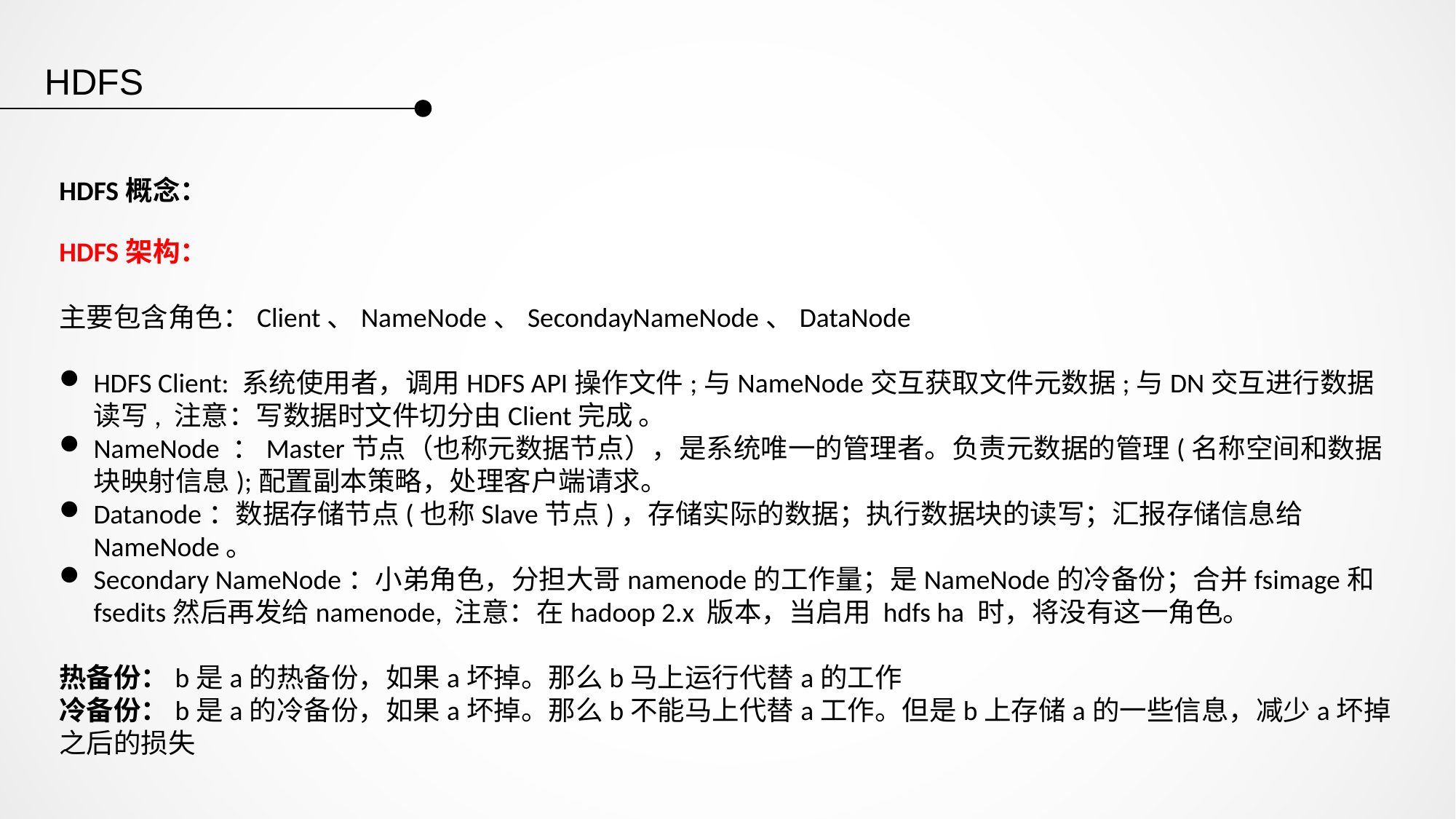

HDFS

HDFS概念：
HDFS架构：

主要包含角色：Client、NameNode、SecondayNameNode、DataNode

HDFS Client: 系统使用者，调用HDFS API操作文件;与NameNode交互获取文件元数据;与DN交互进行数据读写, 注意：写数据时文件切分由Client完成 。
NameNode ：Master节点（也称元数据节点），是系统唯一的管理者。负责元数据的管理(名称空间和数据块映射信息);配置副本策略，处理客户端请求。
Datanode：数据存储节点(也称Slave节点)，存储实际的数据；执行数据块的读写；汇报存储信息给NameNode。
Secondary NameNode：小弟角色，分担大哥namenode的工作量；是NameNode的冷备份；合并fsimage和fsedits然后再发给namenode, 注意：在hadoop 2.x 版本，当启用 hdfs ha 时，将没有这一角色。

热备份：b是a的热备份，如果a坏掉。那么b马上运行代替a的工作
冷备份：b是a的冷备份，如果a坏掉。那么b不能马上代替a工作。但是b上存储a的一些信息，减少a坏掉之后的损失